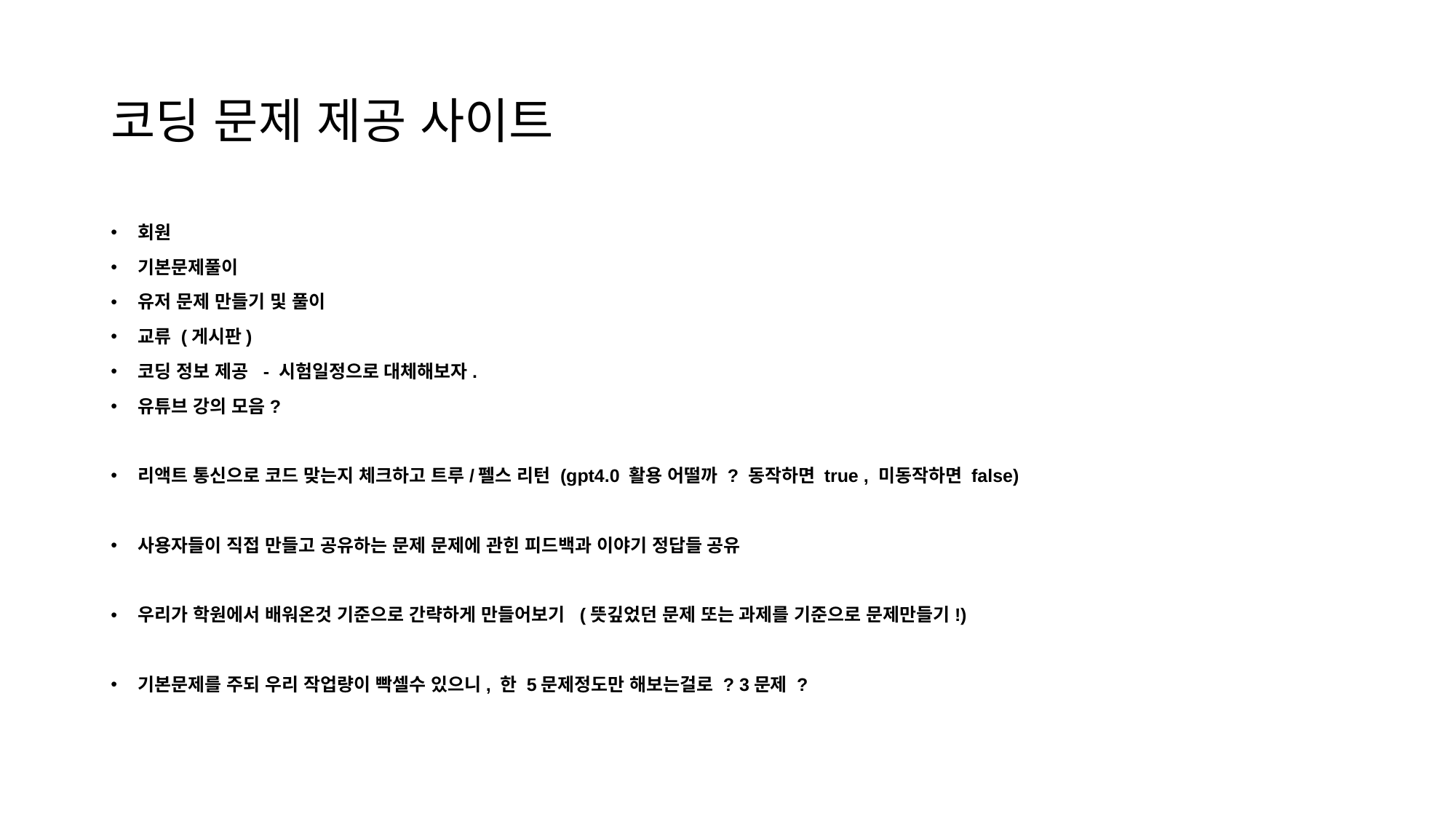

# 코딩 문제 제공 사이트
회원
기본문제풀이
유저 문제 만들기 및 풀이
교류 (게시판)
코딩 정보 제공  - 시험일정으로 대체해보자.
유튜브 강의 모음?

리액트 통신으로 코드 맞는지 체크하고 트루/펠스 리턴 (gpt4.0 활용 어떨까 ? 동작하면 true , 미동작하면 false)

사용자들이 직접 만들고 공유하는 문제 문제에 관힌 피드백과 이야기 정답들 공유

우리가 학원에서 배워온것 기준으로 간략하게 만들어보기  (뜻깊었던 문제 또는 과제를 기준으로 문제만들기!)

기본문제를 주되 우리 작업량이 빡셀수 있으니, 한 5문제정도만 해보는걸로 ? 3문제 ?